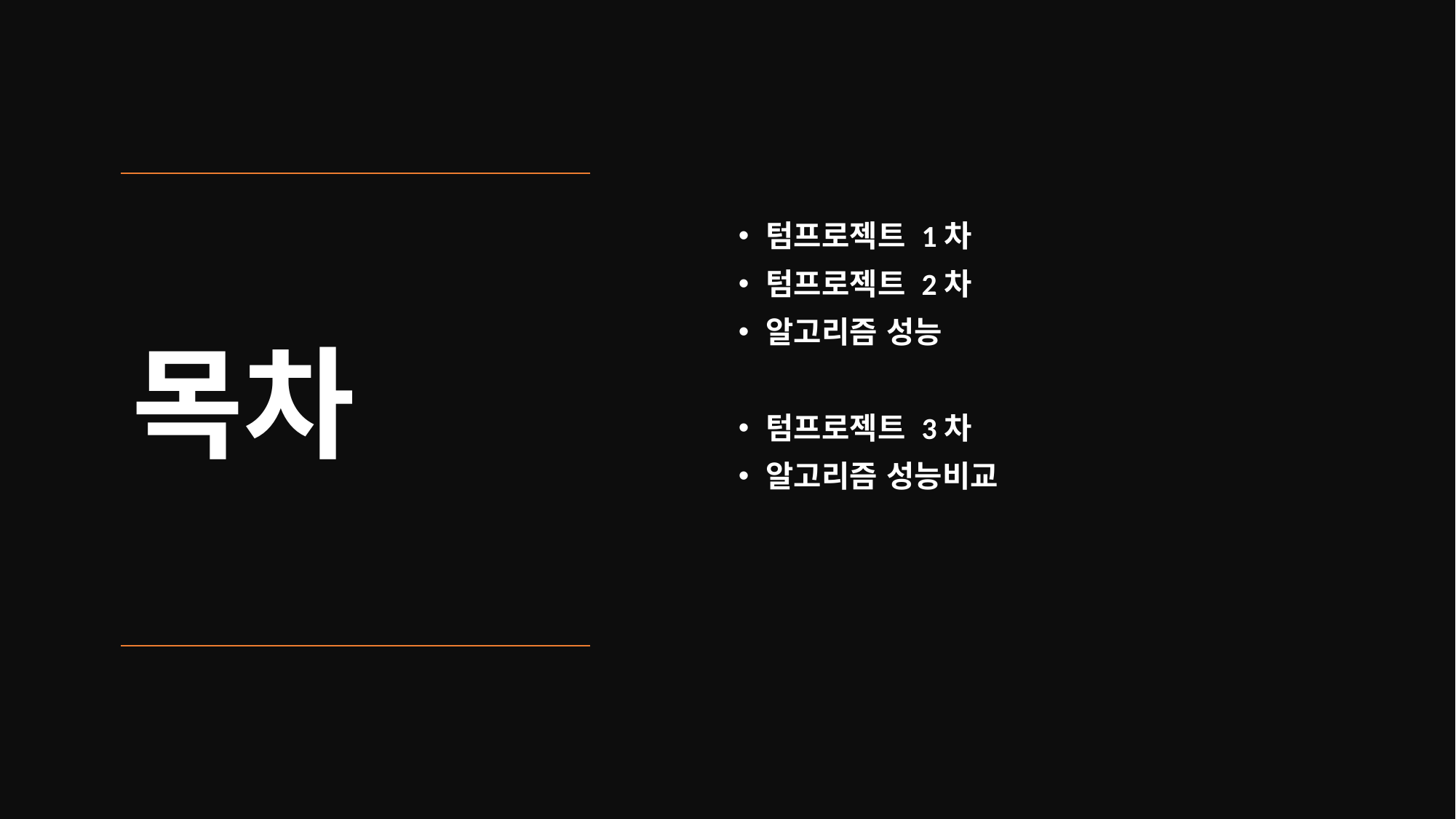

텀프로젝트 1차
텀프로젝트 2차
알고리즘 성능

텀프로젝트 3차
알고리즘 성능비교

# 목차